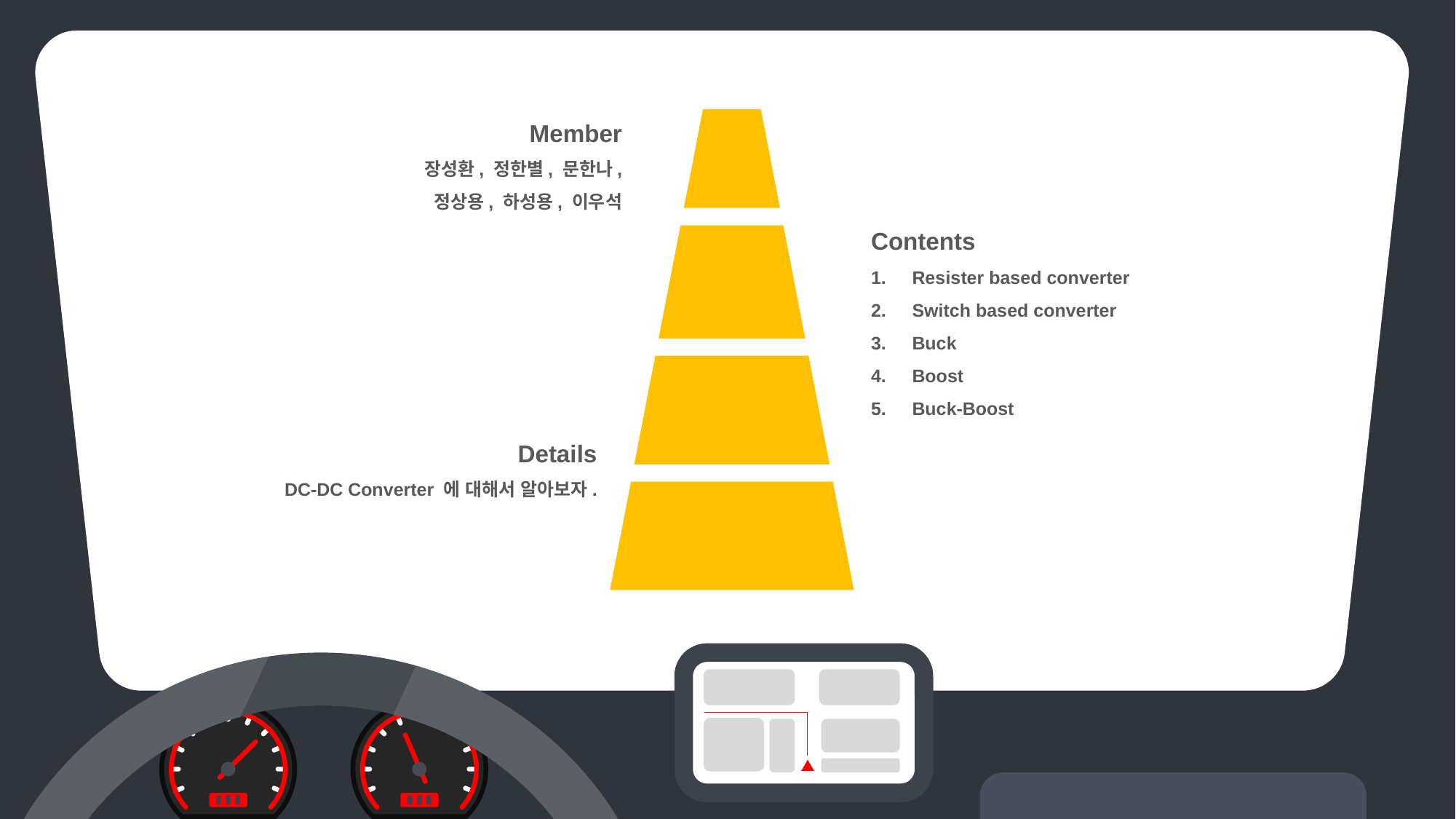

ㄴㄴㄴㅁ
Member
장성환, 정한별, 문한나,
 정상용, 하성용, 이우석

Contents
Resister based converter
Switch based converter
Buck
Boost
Buck-Boost

Details
DC-DC Converter 에 대해서 알아보자.